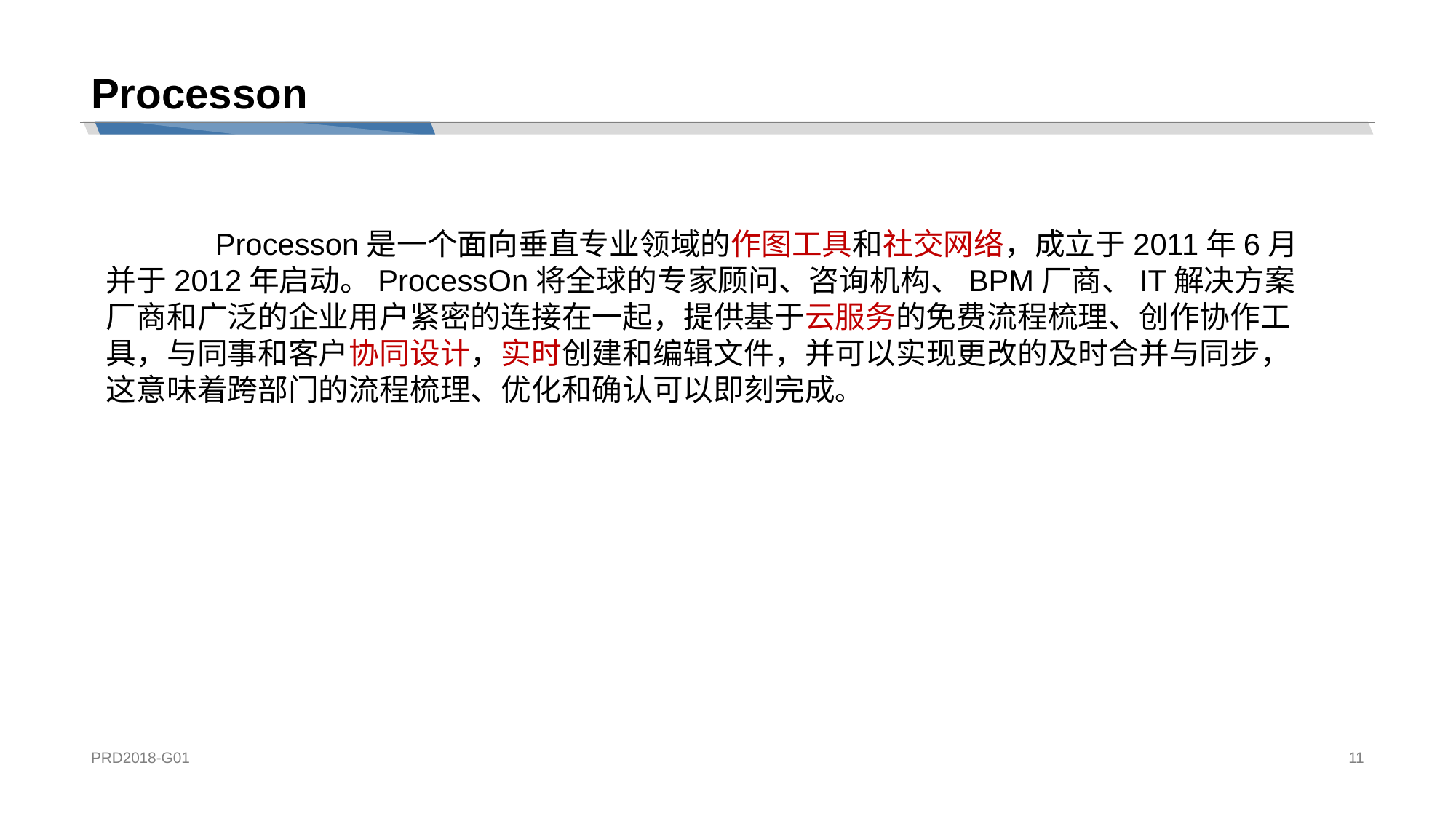

# Processon
	Processon是一个面向垂直专业领域的作图工具和社交网络，成立于2011年6月并于2012年启动。ProcessOn将全球的专家顾问、咨询机构、BPM厂商、IT解决方案厂商和广泛的企业用户紧密的连接在一起，提供基于云服务的免费流程梳理、创作协作工具，与同事和客户协同设计，实时创建和编辑文件，并可以实现更改的及时合并与同步，这意味着跨部门的流程梳理、优化和确认可以即刻完成。
PRD2018-G01
11